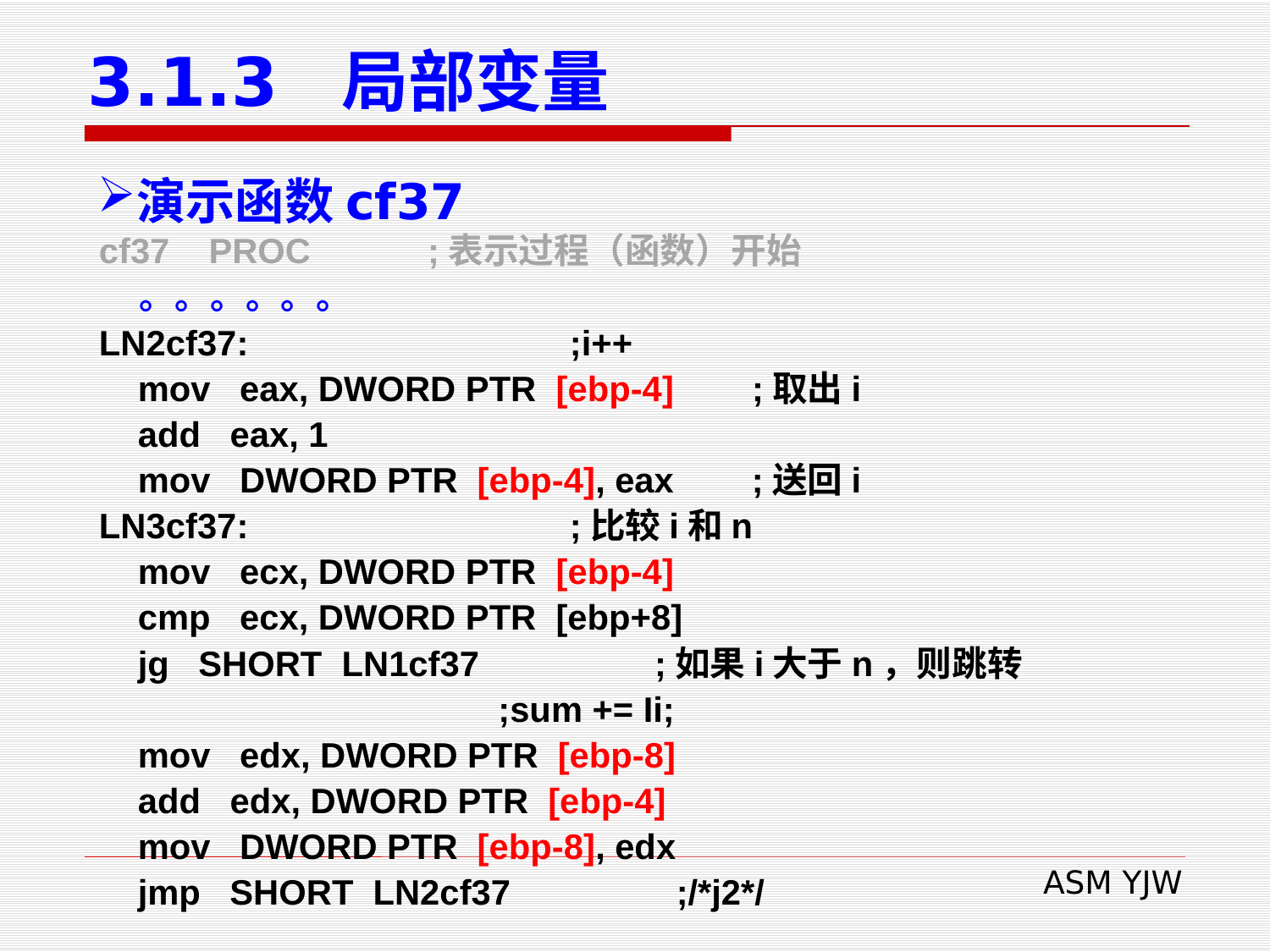

# 3.1.3  局部变量
演示函数cf37
cf37    PROC            ;表示过程（函数）开始
    。。。。。。
LN2cf37:                                 ;i++
    mov   eax, DWORD PTR  [ebp-4]        ;取出i
    add   eax, 1
    mov   DWORD PTR  [ebp-4], eax        ;送回i
LN3cf37:                                 ;比较i和n
    mov   ecx, DWORD PTR  [ebp-4]
    cmp   ecx, DWORD PTR  [ebp+8]
    jg   SHORT  LN1cf37                  ;如果i大于n，则跳转
                                         ;sum += Ii;
    mov   edx, DWORD PTR  [ebp-8]
    add   edx, DWORD PTR  [ebp-4]
    mov   DWORD PTR  [ebp-8], edx
    jmp   SHORT  LN2cf37                 ;/*j2*/